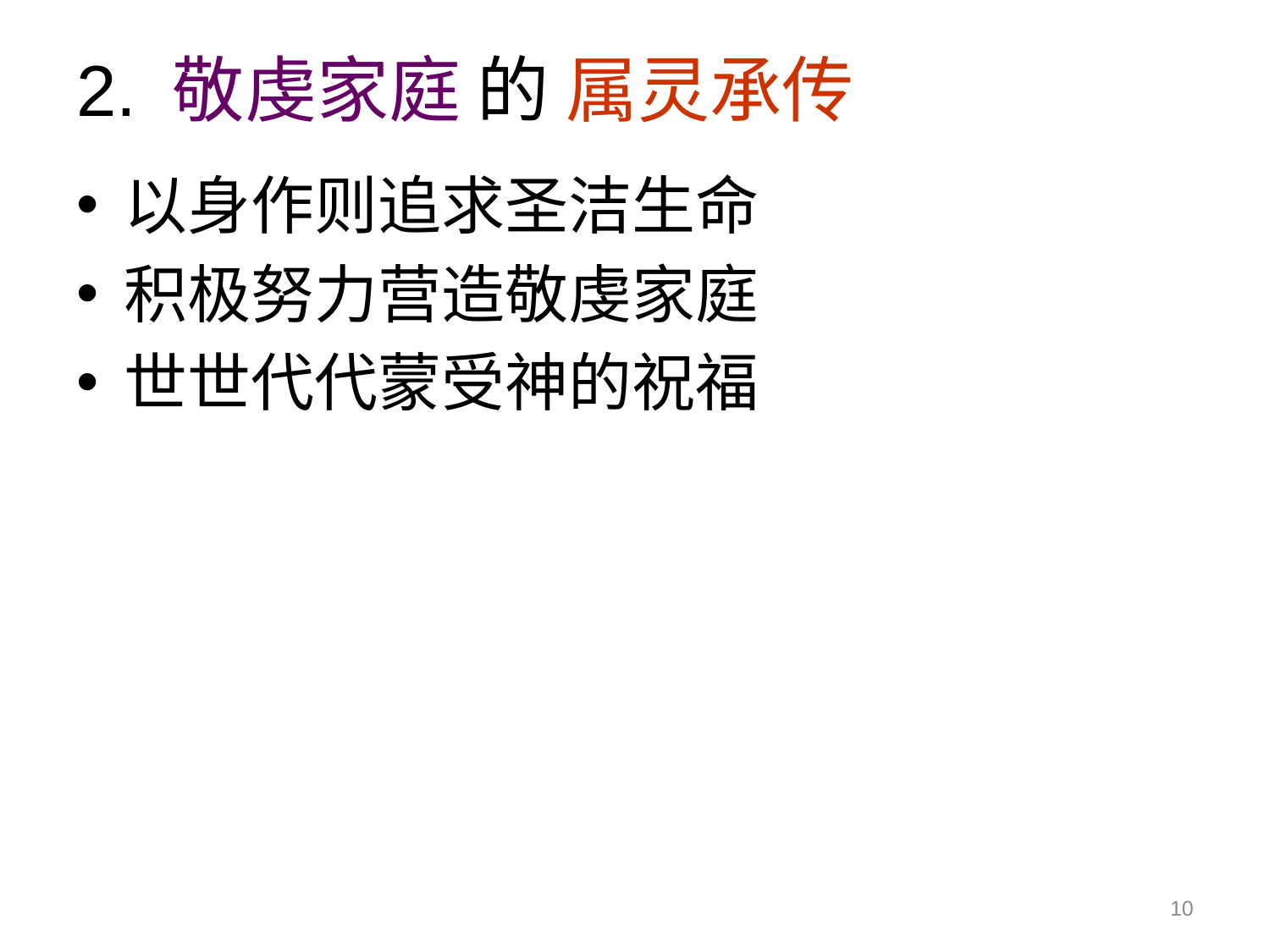

# 2. 敬虔家庭 的 属灵承传
以身作则追求圣洁生命
积极努力营造敬虔家庭
世世代代蒙受神的祝福

10